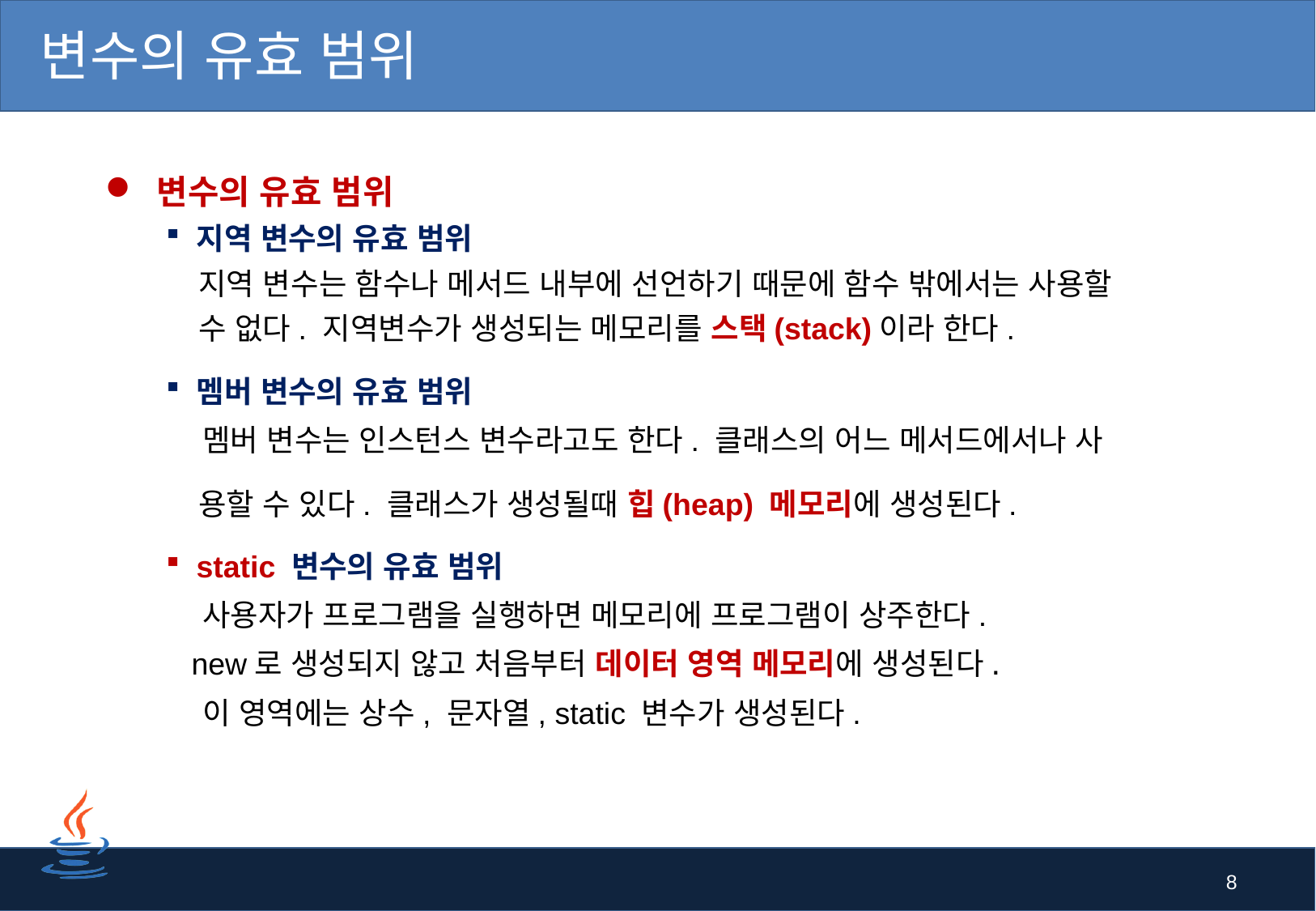

# 변수의 유효 범위
 변수의 유효 범위
지역 변수의 유효 범위
   지역 변수는 함수나 메서드 내부에 선언하기 때문에 함수 밖에서는 사용할
   수 없다. 지역변수가 생성되는 메모리를 스택(stack)이라 한다.
멤버 변수의 유효 범위
   멤버 변수는 인스턴스 변수라고도 한다. 클래스의 어느 메서드에서나 사
   용할 수 있다. 클래스가 생성될때 힙(heap) 메모리에 생성된다.
static 변수의 유효 범위
   사용자가 프로그램을 실행하면 메모리에 프로그램이 상주한다.
   new로 생성되지 않고 처음부터 데이터 영역 메모리에 생성된다.
   이 영역에는 상수, 문자열, static 변수가 생성된다.

8